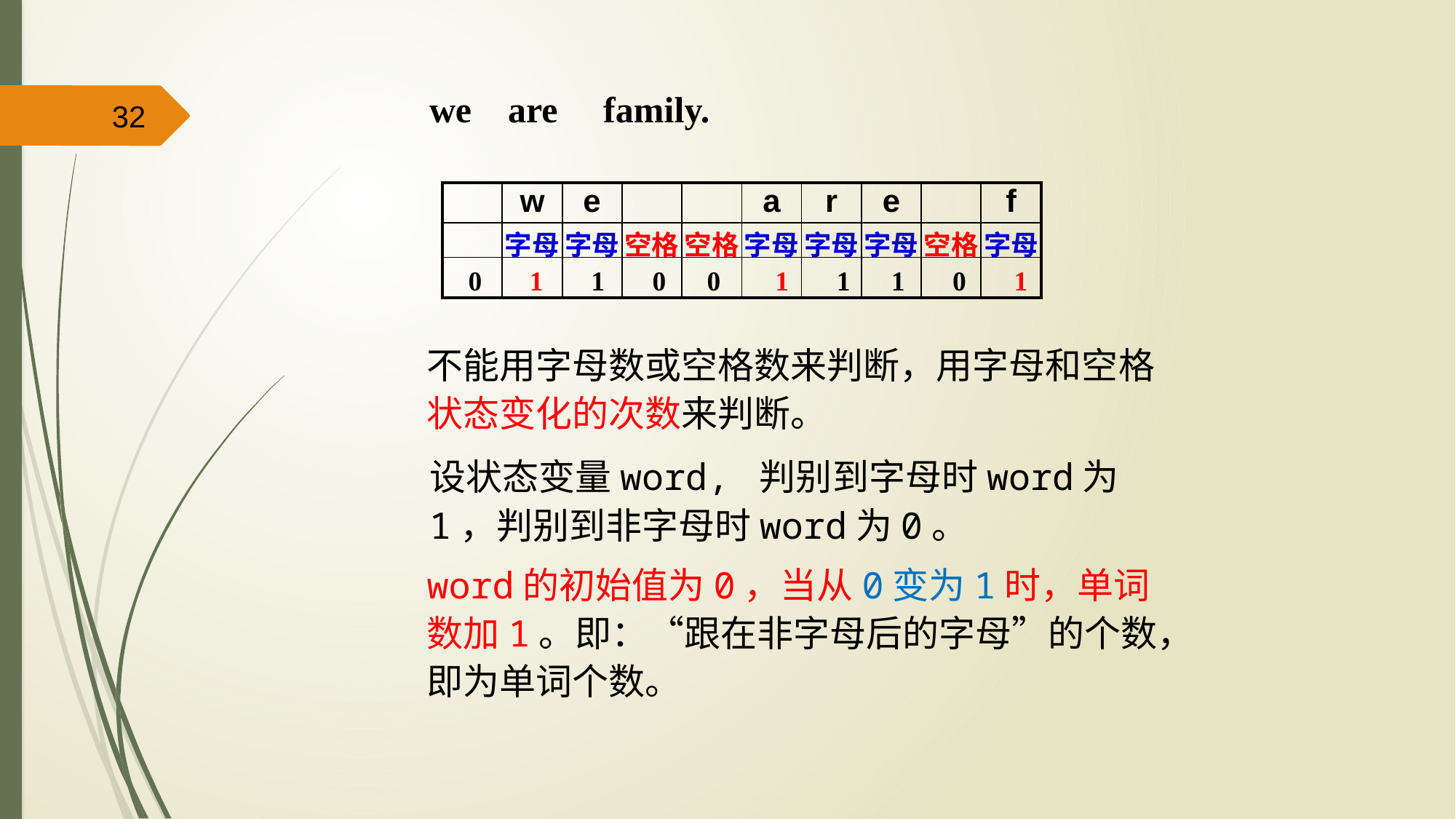

we    are     family.
32
|  | w | e |  |  | a | r | e |  | f |
| --- | --- | --- | --- | --- | --- | --- | --- | --- | --- |
|  | 字母 | 字母 | 空格 | 空格 | 字母 | 字母 | 字母 | 空格 | 字母 |
|  |  |  |  |  |  |  |  |  |  |
0
1
1
0
0
1
1
1
0
1
不能用字母数或空格数来判断，用字母和空格状态变化的次数来判断。
设状态变量word, 判别到字母时word为1，判别到非字母时word为0。
word的初始值为0，当从0变为1时，单词数加1。即：“跟在非字母后的字母”的个数，即为单词个数。